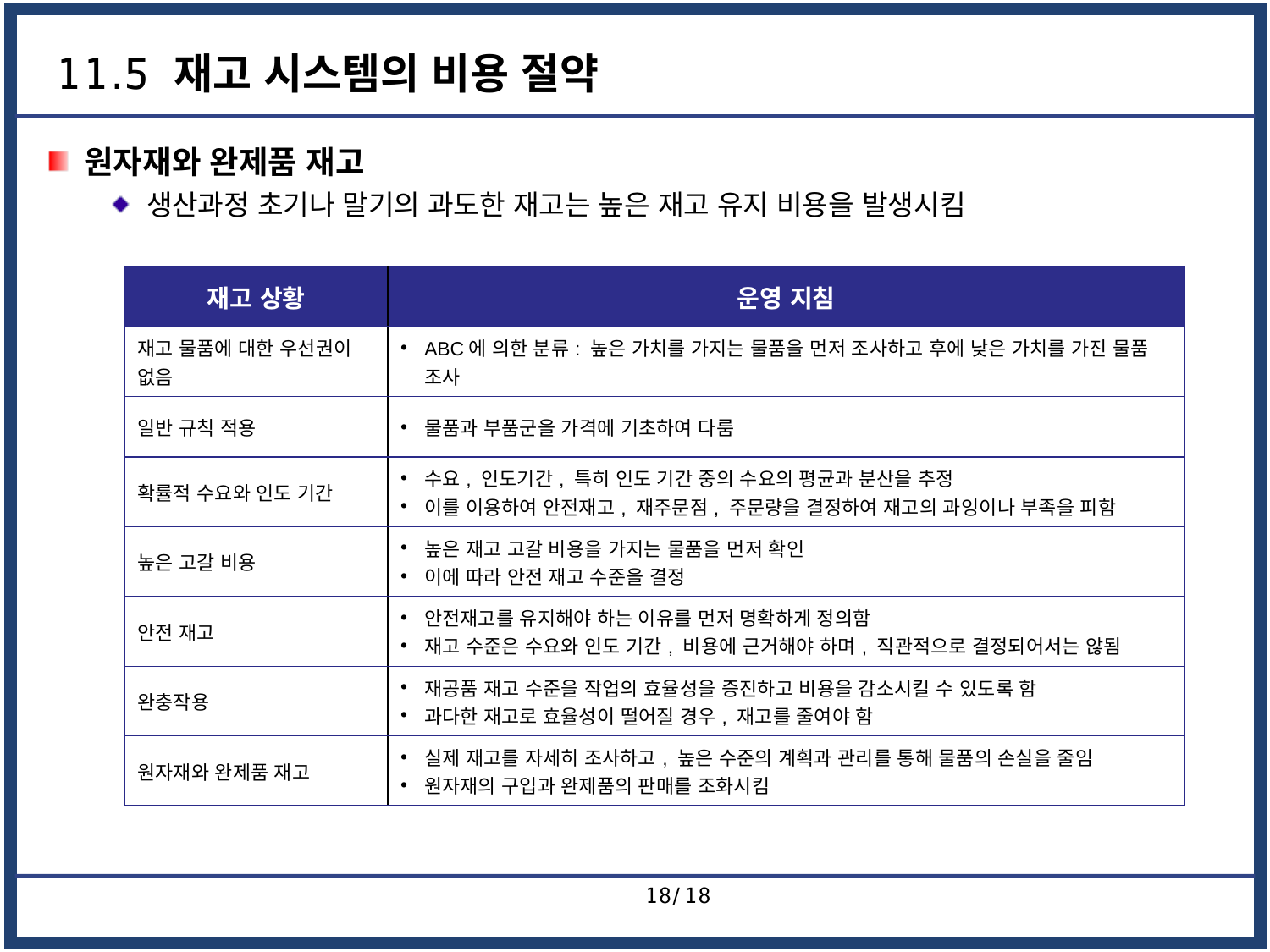

# 11.5 재고 시스템의 비용 절약
원자재와 완제품 재고
생산과정 초기나 말기의 과도한 재고는 높은 재고 유지 비용을 발생시킴

| 재고 상황 | 운영 지침 |
| --- | --- |
| 재고 물품에 대한 우선권이 없음 | ABC에 의한 분류: 높은 가치를 가지는 물품을 먼저 조사하고 후에 낮은 가치를 가진 물품 조사 |
| 일반 규칙 적용 | 물품과 부품군을 가격에 기초하여 다룸 |
| 확률적 수요와 인도 기간 | 수요, 인도기간, 특히 인도 기간 중의 수요의 평균과 분산을 추정 이를 이용하여 안전재고, 재주문점, 주문량을 결정하여 재고의 과잉이나 부족을 피함 |
| 높은 고갈 비용 | 높은 재고 고갈 비용을 가지는 물품을 먼저 확인 이에 따라 안전 재고 수준을 결정 |
| 안전 재고 | 안전재고를 유지해야 하는 이유를 먼저 명확하게 정의함 재고 수준은 수요와 인도 기간, 비용에 근거해야 하며, 직관적으로 결정되어서는 않됨 |
| 완충작용 | 재공품 재고 수준을 작업의 효율성을 증진하고 비용을 감소시킬 수 있도록 함 과다한 재고로 효율성이 떨어질 경우, 재고를 줄여야 함 |
| 원자재와 완제품 재고 | 실제 재고를 자세히 조사하고, 높은 수준의 계획과 관리를 통해 물품의 손실을 줄임 원자재의 구입과 완제품의 판매를 조화시킴 |